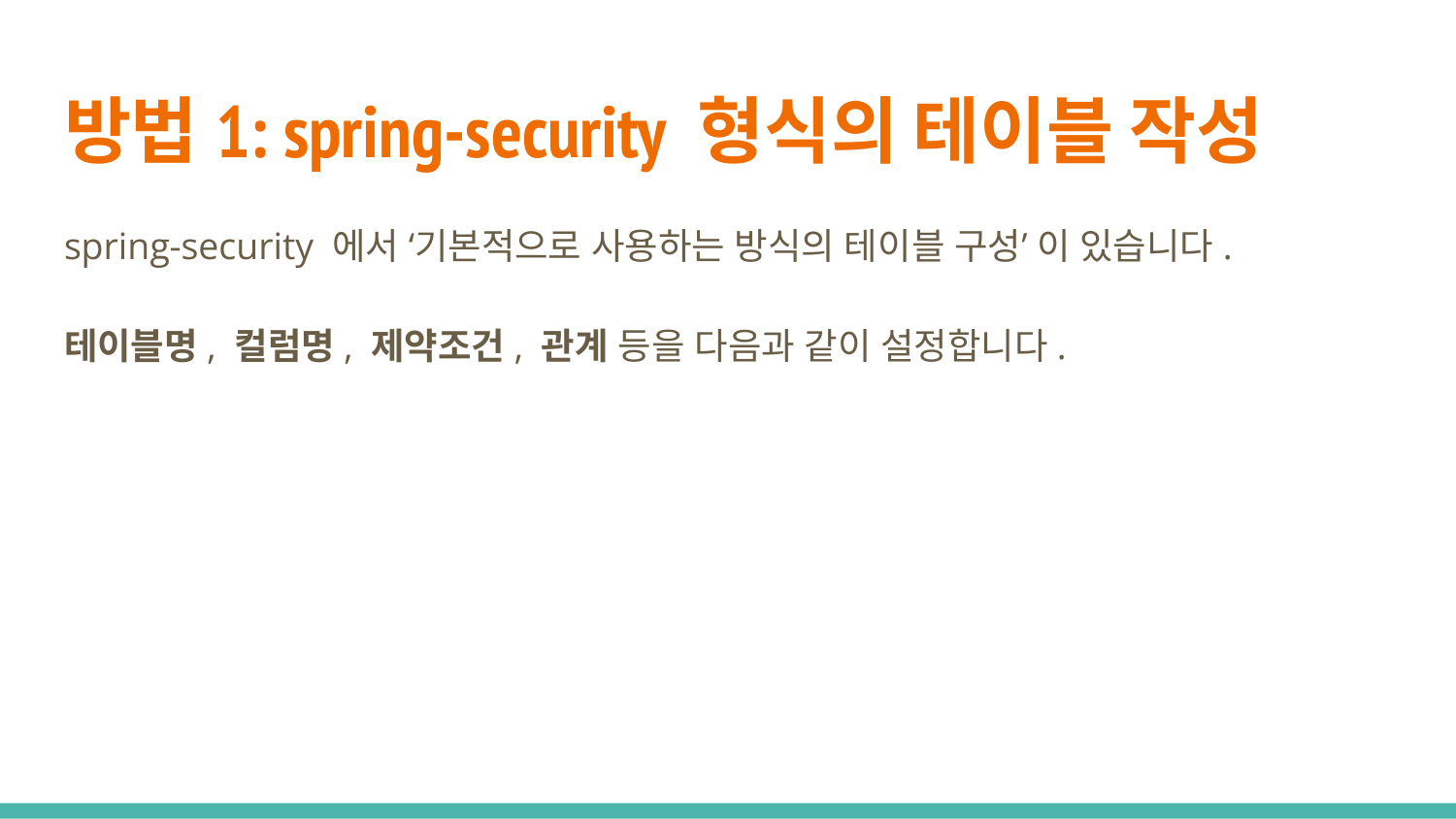

# 방법1: spring-security 형식의 테이블 작성
spring-security 에서 ‘기본적으로 사용하는 방식의 테이블 구성’ 이 있습니다.
테이블명, 컬럼명, 제약조건, 관계 등을 다음과 같이 설정합니다.